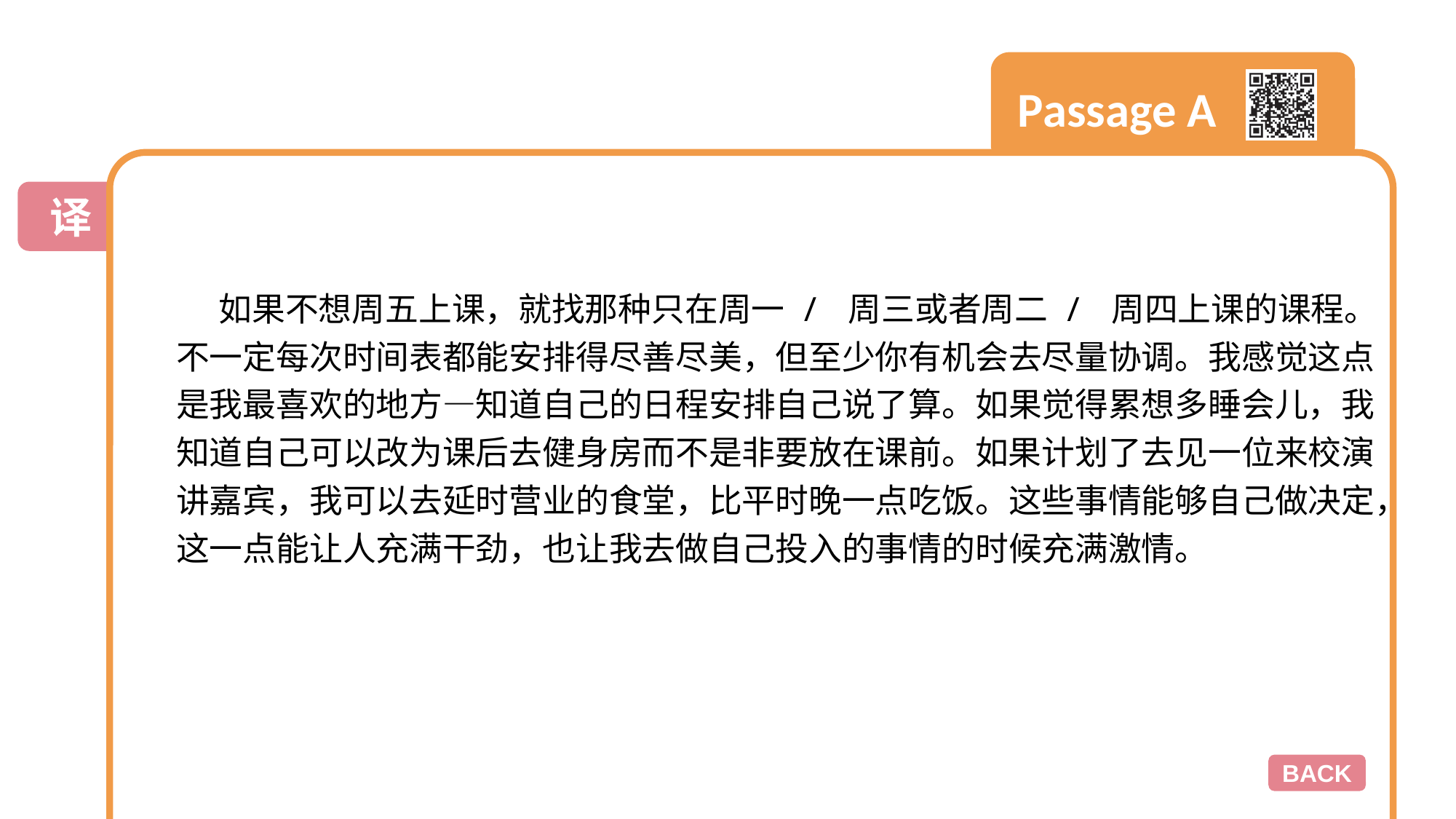

如果不想周五上课，就找那种只在周一 / 周三或者周二 / 周四上课的课程。不一定每次时间表都能安排得尽善尽美，但至少你有机会去尽量协调。我感觉这点是我最喜欢的地方—知道自己的日程安排自己说了算。如果觉得累想多睡会儿，我知道自己可以改为课后去健身房而不是非要放在课前。如果计划了去见一位来校演讲嘉宾，我可以去延时营业的食堂，比平时晚一点吃饭。这些事情能够自己做决定，这一点能让人充满干劲，也让我去做自己投入的事情的时候充满激情。
BACK